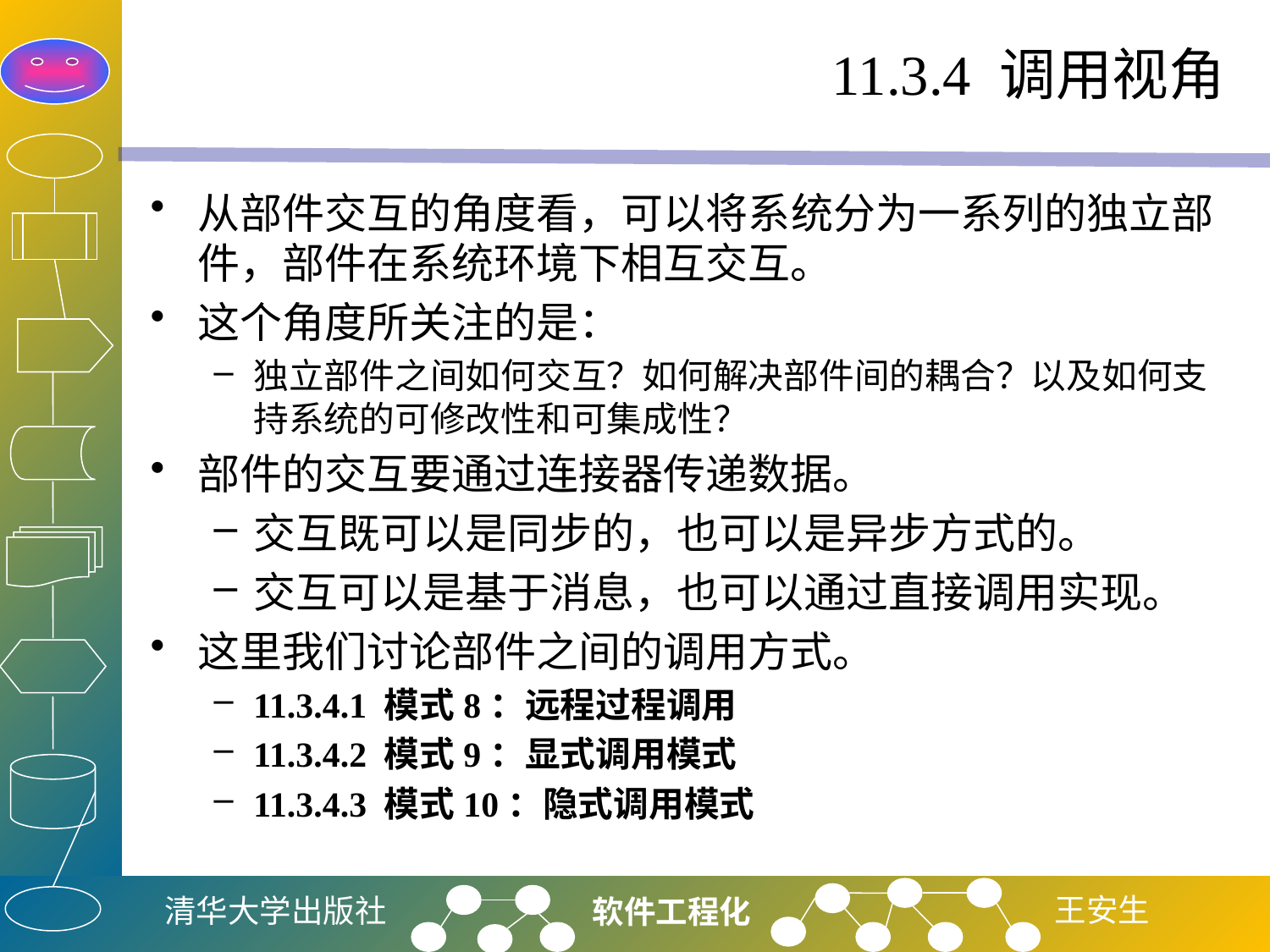

# 11.3.4 调用视角
从部件交互的角度看，可以将系统分为一系列的独立部件，部件在系统环境下相互交互。
这个角度所关注的是：
独立部件之间如何交互？如何解决部件间的耦合？以及如何支持系统的可修改性和可集成性？
部件的交互要通过连接器传递数据。
交互既可以是同步的，也可以是异步方式的。
交互可以是基于消息，也可以通过直接调用实现。
这里我们讨论部件之间的调用方式。
11.3.4.1 模式8：远程过程调用
11.3.4.2 模式9：显式调用模式
11.3.4.3 模式10：隐式调用模式